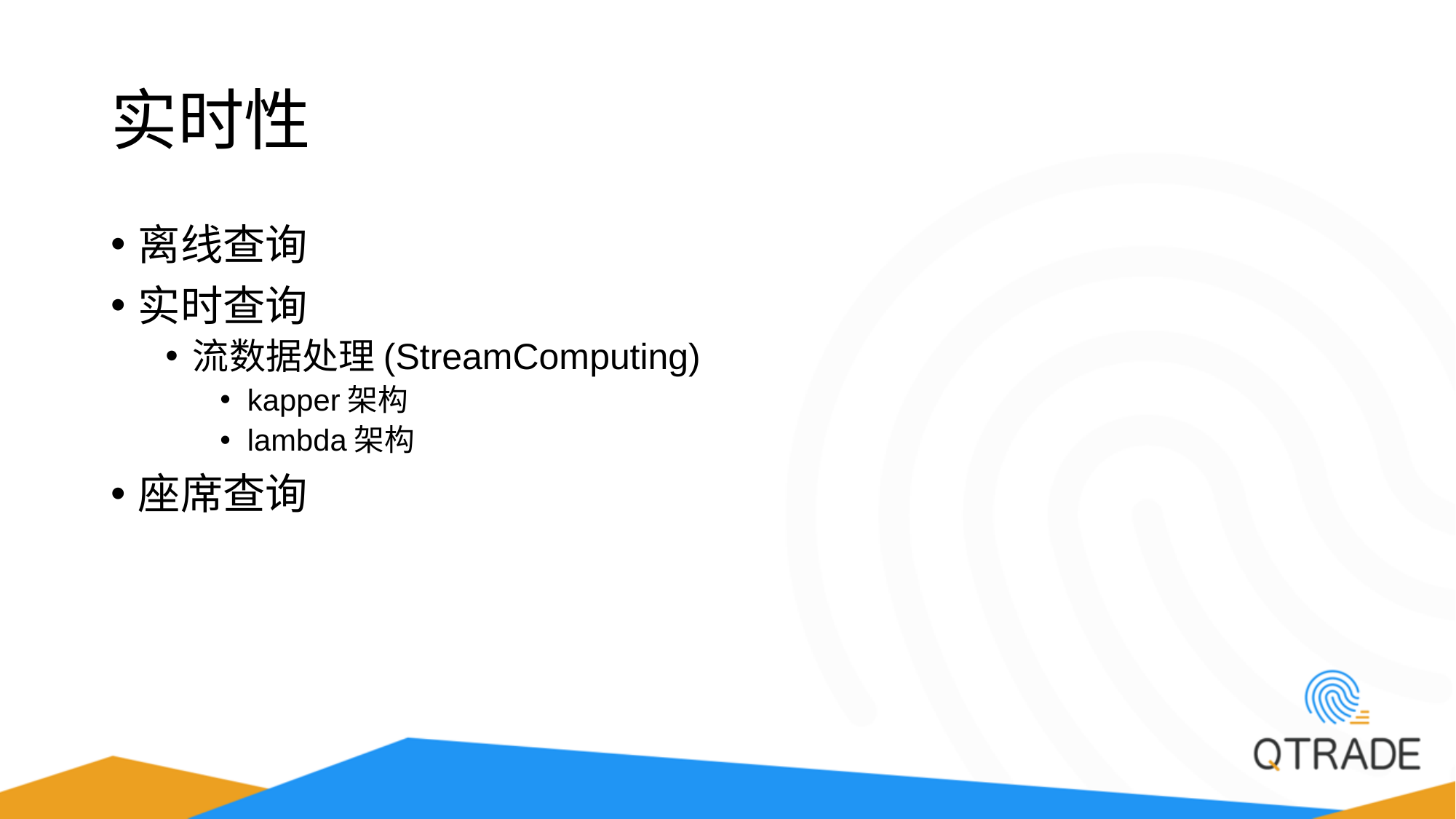

# 实时性
离线查询
实时查询
流数据处理(StreamComputing)
kapper架构
lambda架构
座席查询